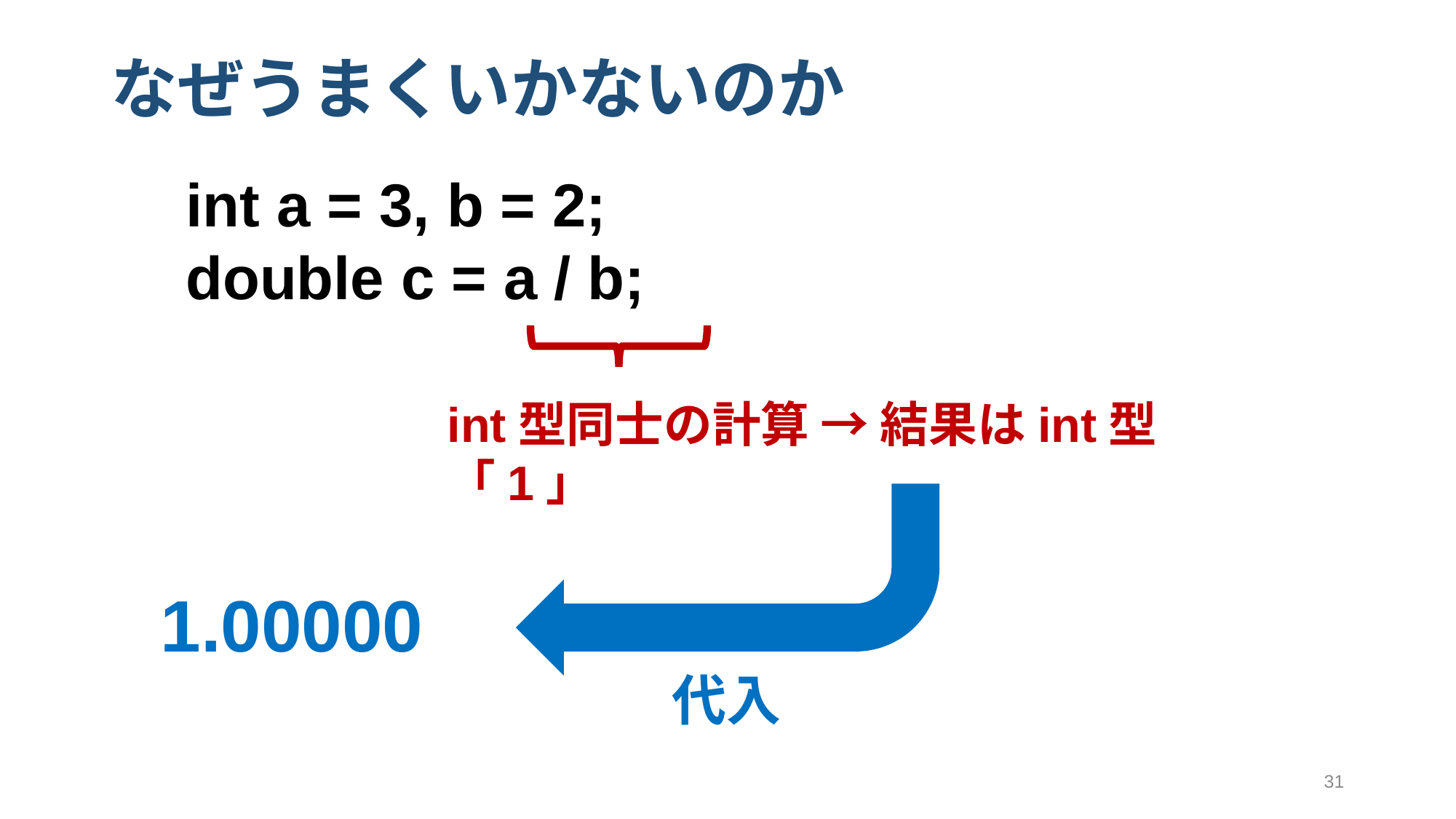

# なぜうまくいかないのか
　int a = 3, b = 2;
　double c = a / b;

int型同士の計算 → 結果はint型「1」

1.00000
代入
31